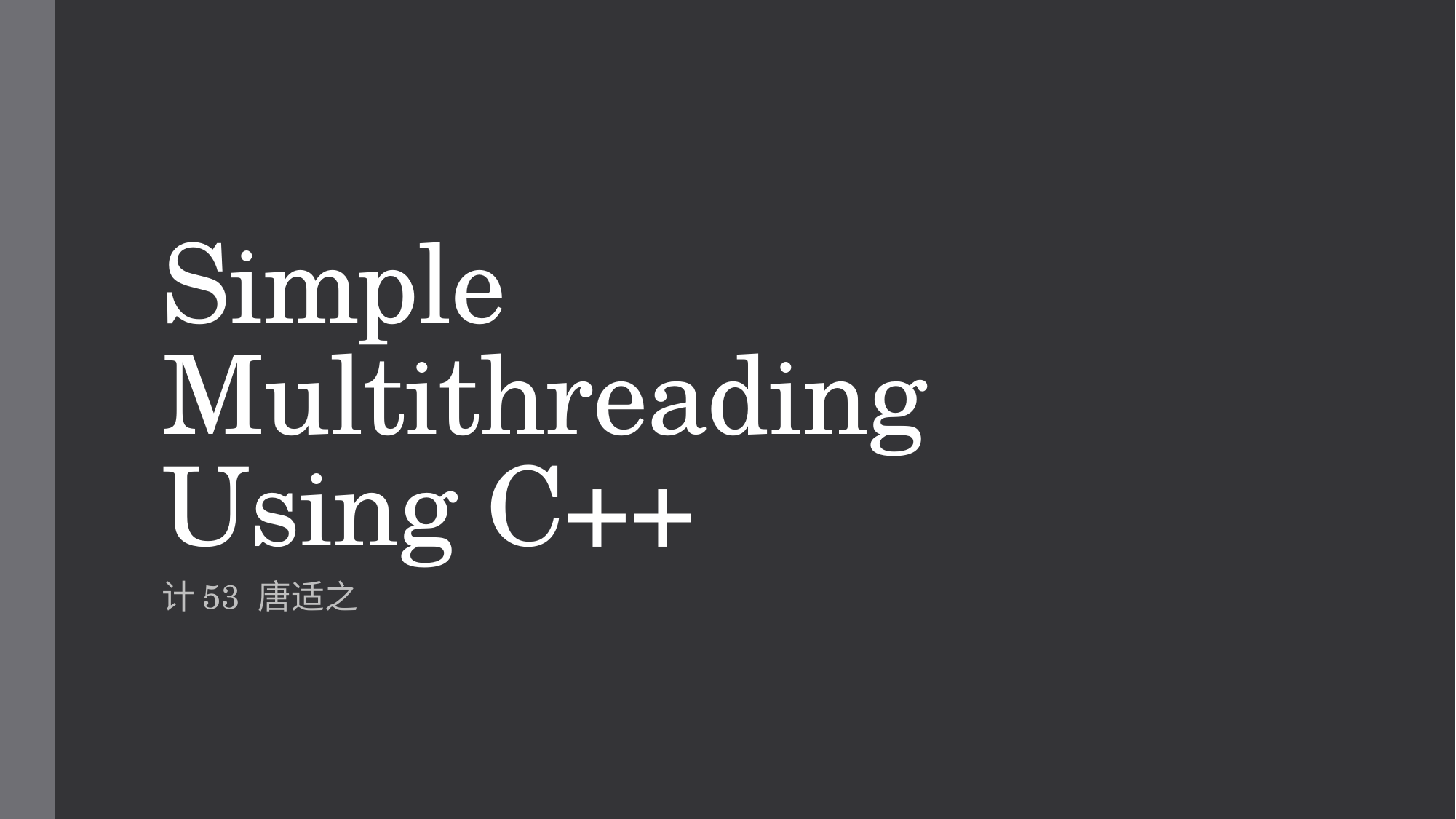

# Simple Multithreading Using C++
计53 唐适之